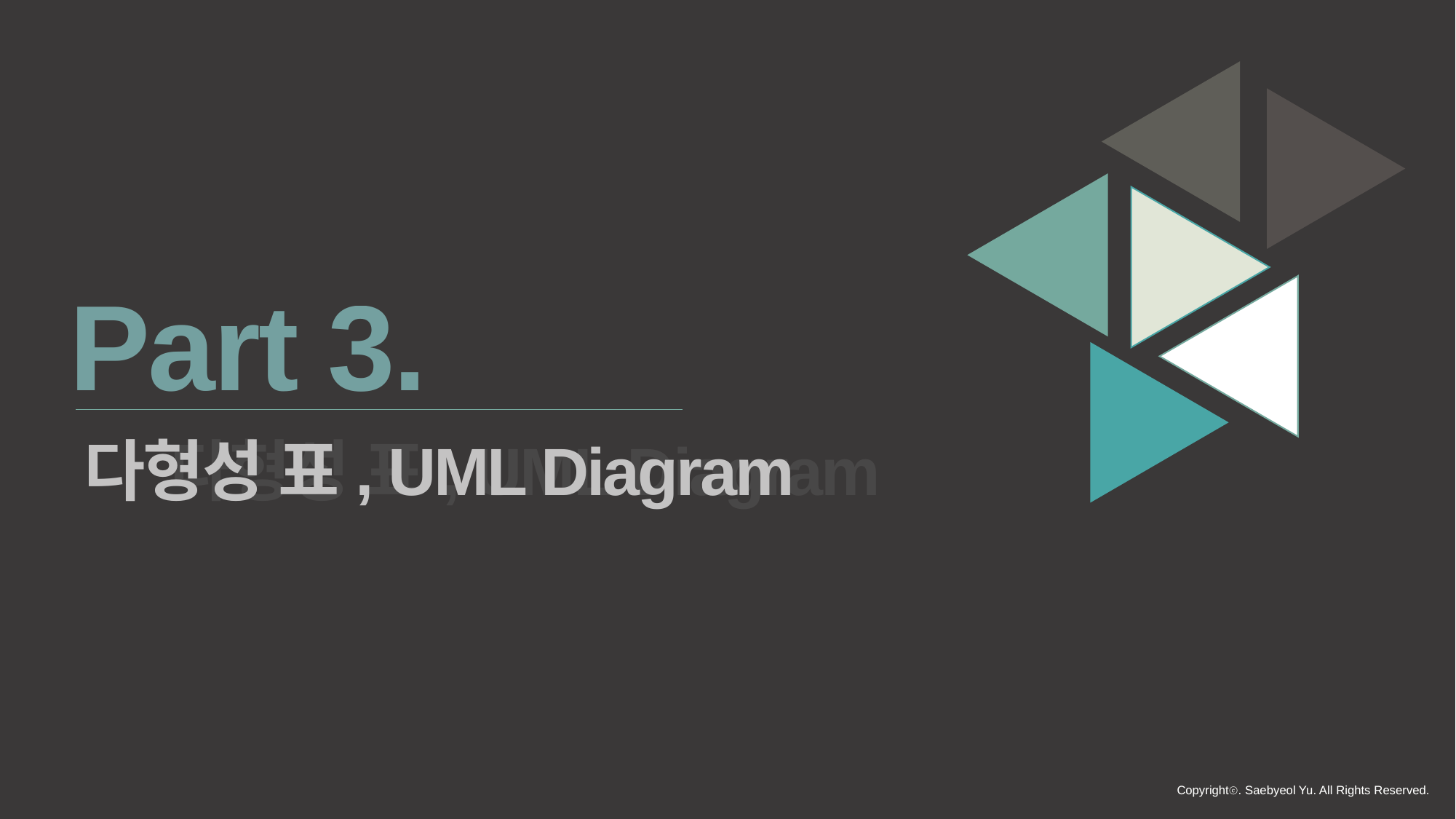

Part 3.
다형성 표, UML Diagram
다형성 표, UML Diagram
Copyrightⓒ. Saebyeol Yu. All Rights Reserved.